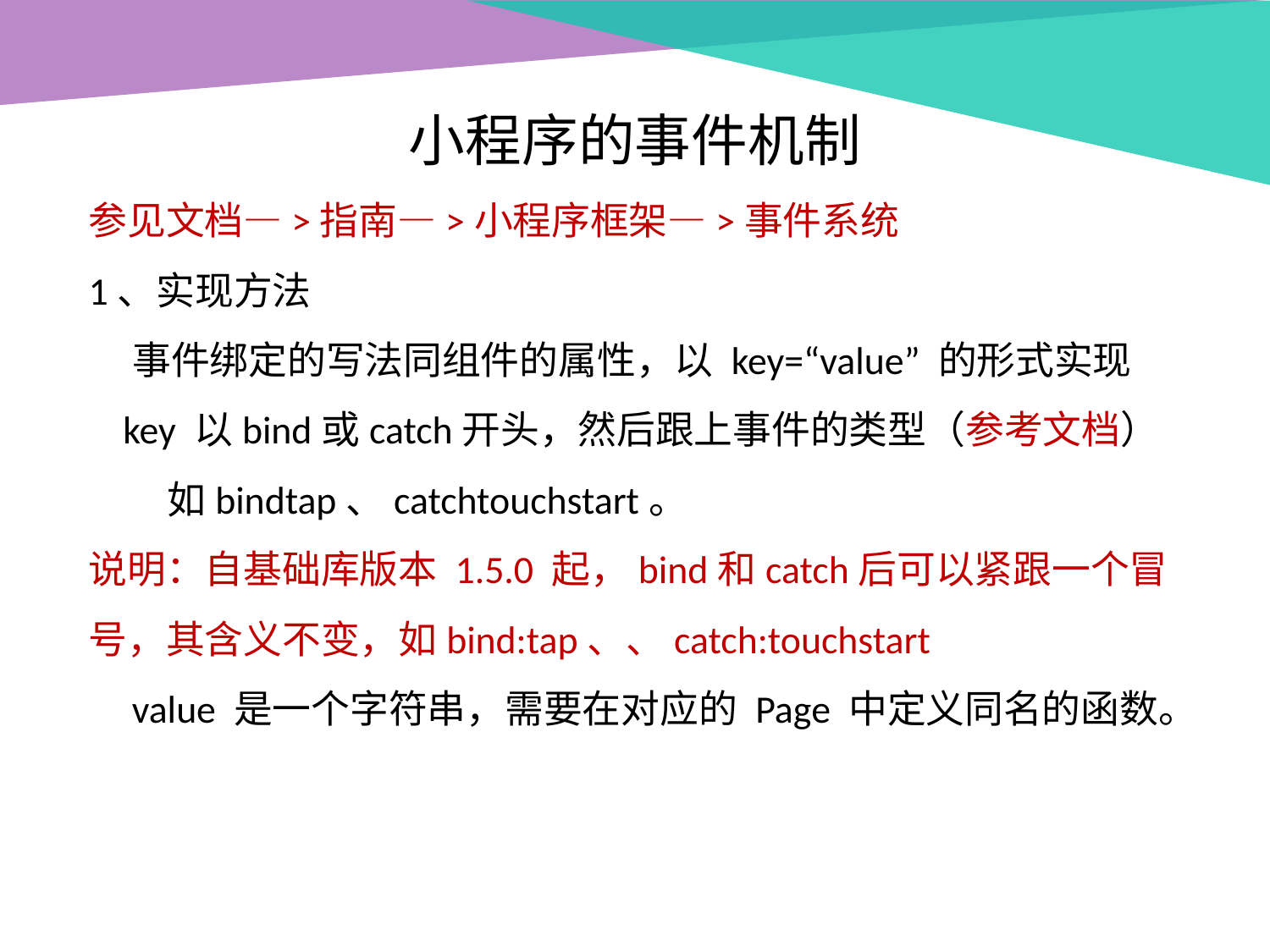

小程序的事件机制
参见文档—>指南—>小程序框架—>事件系统
1、实现方法
    事件绑定的写法同组件的属性，以 key=“value” 的形式实现
    key 以bind或catch开头，然后跟上事件的类型（参考文档）
        如bindtap、catchtouchstart。
说明：自基础库版本 1.5.0 起，bind和catch后可以紧跟一个冒号，其含义不变，如bind:tap、、catch:touchstart
     value 是一个字符串，需要在对应的 Page 中定义同名的函数。